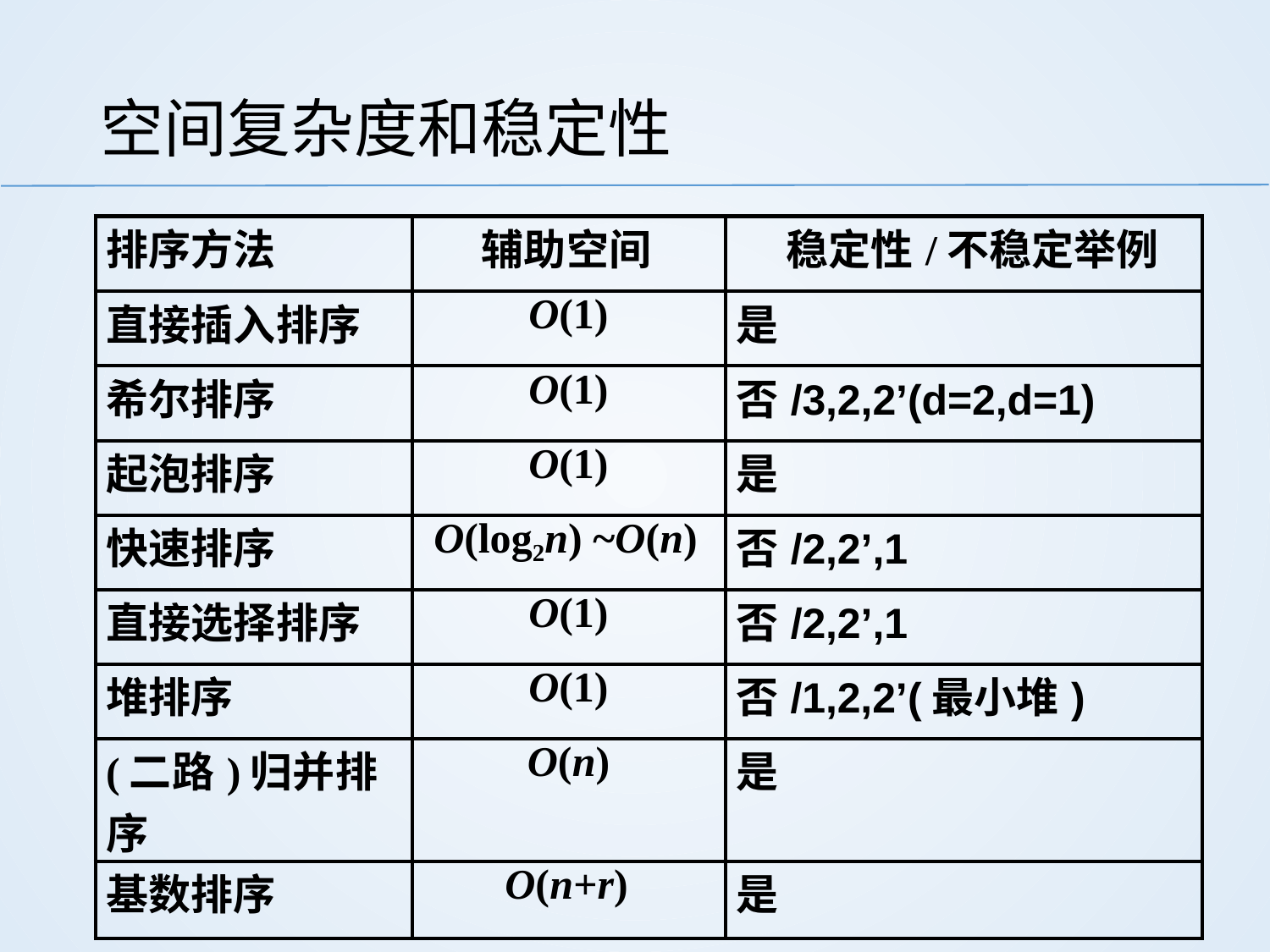

# 空间复杂度和稳定性
| 排序方法 | 辅助空间 | 稳定性/不稳定举例 |
| --- | --- | --- |
| 直接插入排序 | O(1) | 是 |
| 希尔排序 | O(1) | 否/3,2,2’(d=2,d=1) |
| 起泡排序 | O(1) | 是 |
| 快速排序 | O(log2n) ~O(n) | 否/2,2’,1 |
| 直接选择排序 | O(1) | 否/2,2’,1 |
| 堆排序 | O(1) | 否/1,2,2’(最小堆) |
| (二路)归并排序 | O(n) | 是 |
| 基数排序 | O(n+r) | 是 |
|  |  |  |